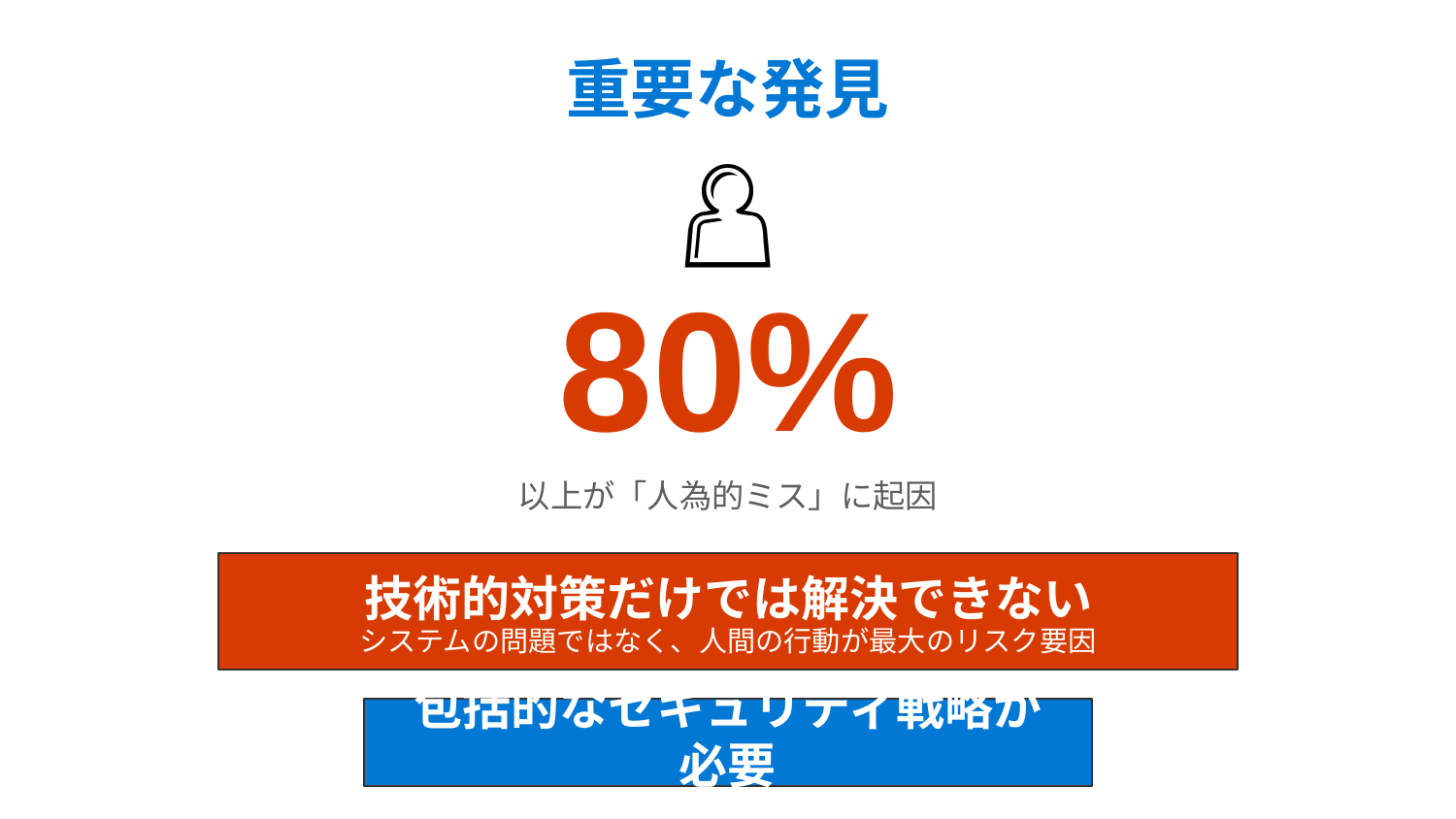

重要な発見
👤
80%
以上が「人為的ミス」に起因

技術的対策だけでは解決できない
システムの問題ではなく、人間の行動が最大のリスク要因

包括的なセキュリティ戦略が必要